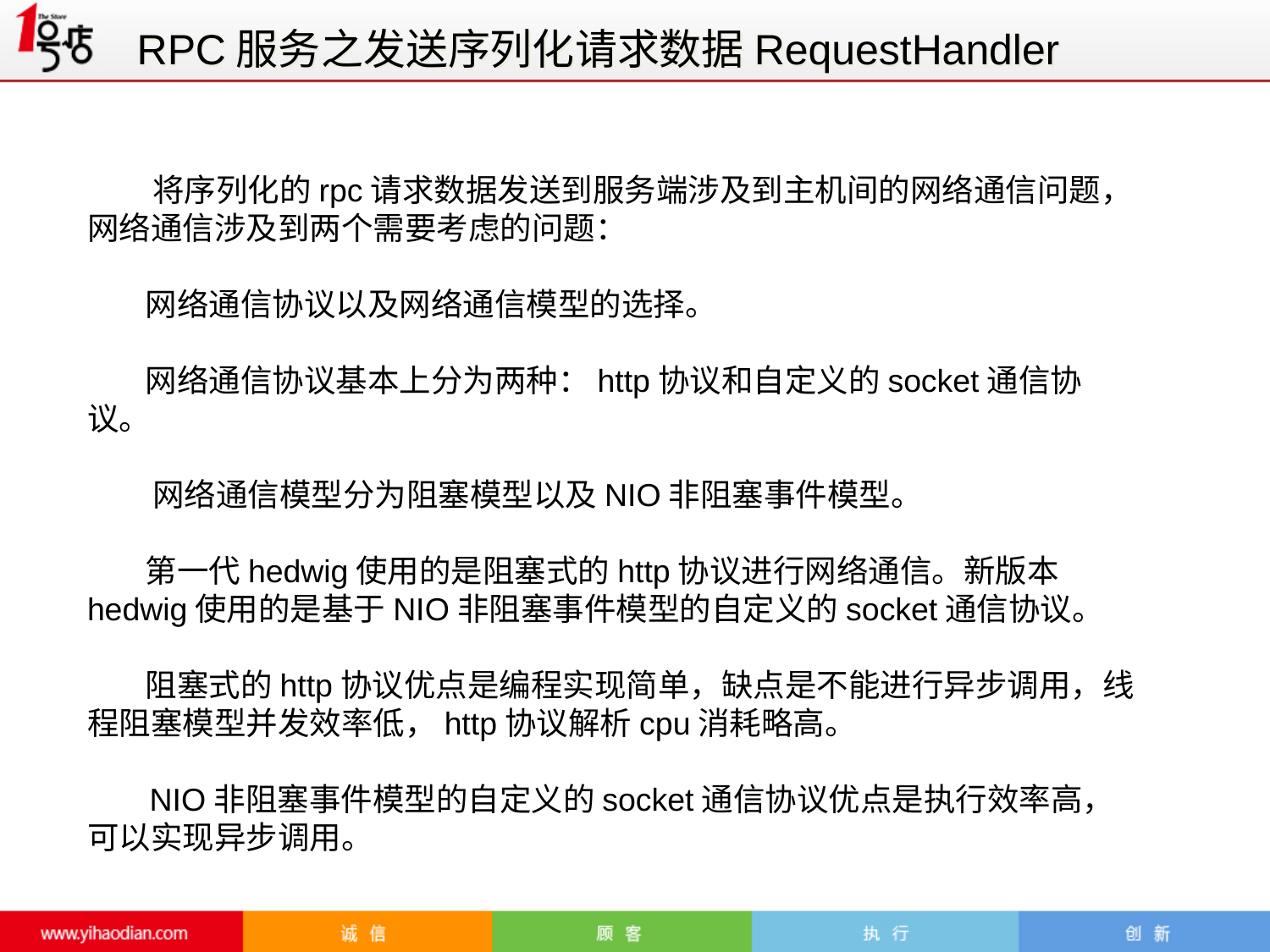

RPC服务之发送序列化请求数据RequestHandler

        将序列化的rpc请求数据发送到服务端涉及到主机间的网络通信问题，网络通信涉及到两个需要考虑的问题：

       网络通信协议以及网络通信模型的选择。

       网络通信协议基本上分为两种：http协议和自定义的socket通信协议。

        网络通信模型分为阻塞模型以及NIO非阻塞事件模型。

       第一代hedwig使用的是阻塞式的http协议进行网络通信。新版本hedwig使用的是基于NIO非阻塞事件模型的自定义的socket通信协议。

       阻塞式的http协议优点是编程实现简单，缺点是不能进行异步调用，线程阻塞模型并发效率低，http协议解析cpu消耗略高。

       NIO非阻塞事件模型的自定义的socket通信协议优点是执行效率高，可以实现异步调用。